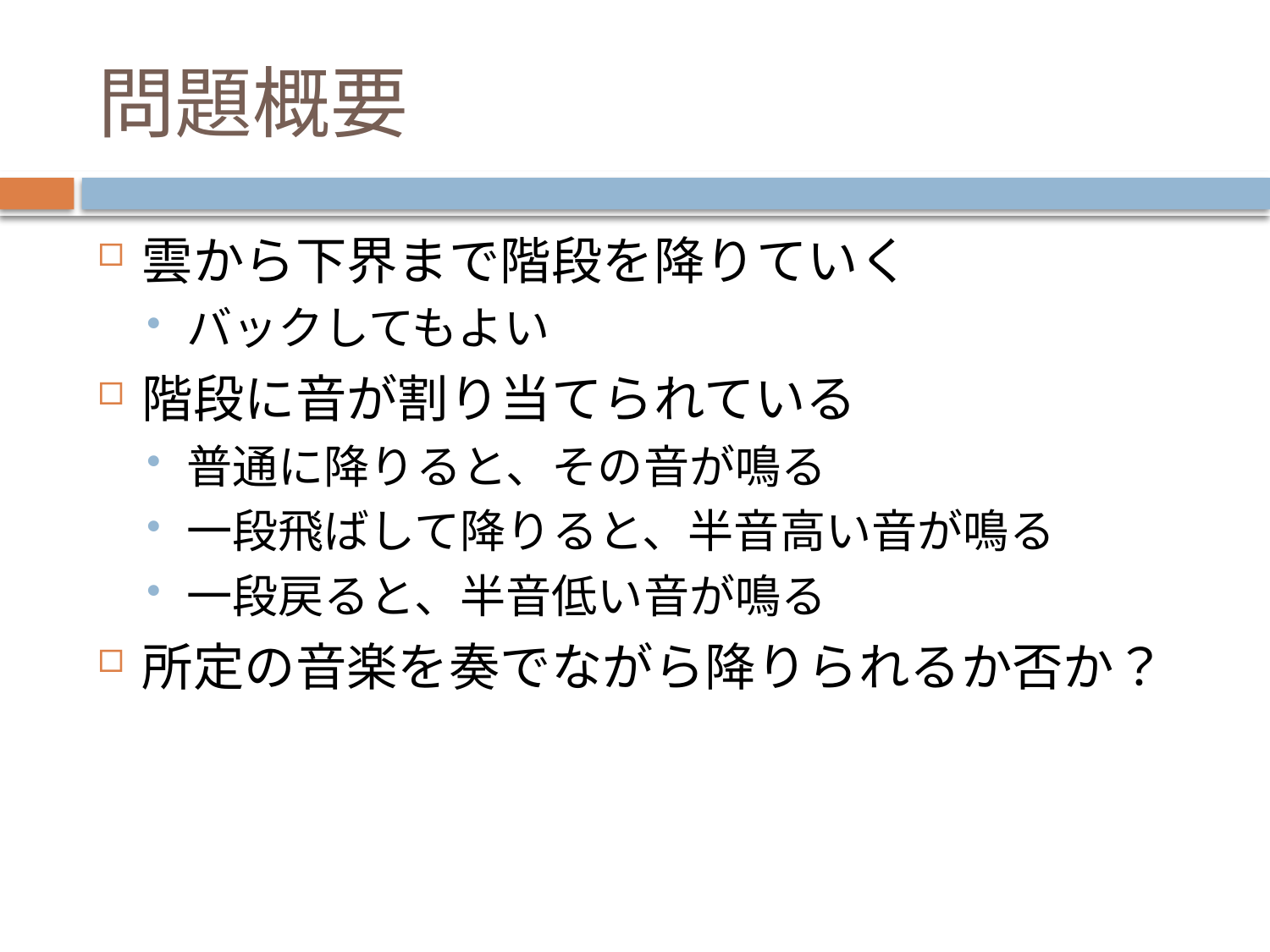

# 問題概要
雲から下界まで階段を降りていく
バックしてもよい
階段に音が割り当てられている
普通に降りると、その音が鳴る
一段飛ばして降りると、半音高い音が鳴る
一段戻ると、半音低い音が鳴る
所定の音楽を奏でながら降りられるか否か？